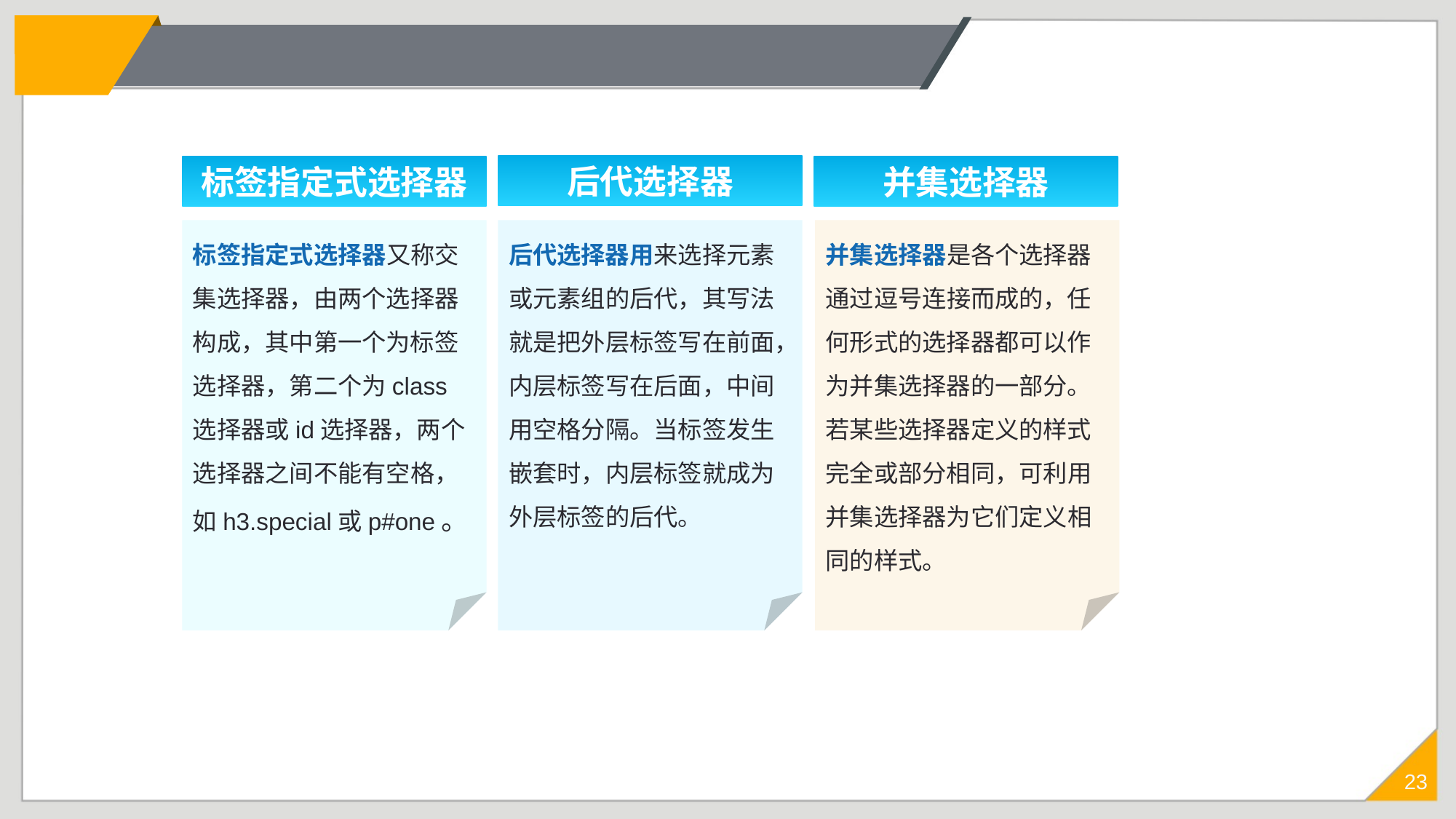

后代选择器
标签指定式选择器
并集选择器
标签指定式选择器又称交集选择器，由两个选择器构成，其中第一个为标签选择器，第二个为class选择器或id选择器，两个选择器之间不能有空格，如h3.special或p#one。
后代选择器用来选择元素或元素组的后代，其写法就是把外层标签写在前面，内层标签写在后面，中间用空格分隔。当标签发生嵌套时，内层标签就成为外层标签的后代。
并集选择器是各个选择器通过逗号连接而成的，任何形式的选择器都可以作为并集选择器的一部分。若某些选择器定义的样式完全或部分相同，可利用并集选择器为它们定义相同的样式。